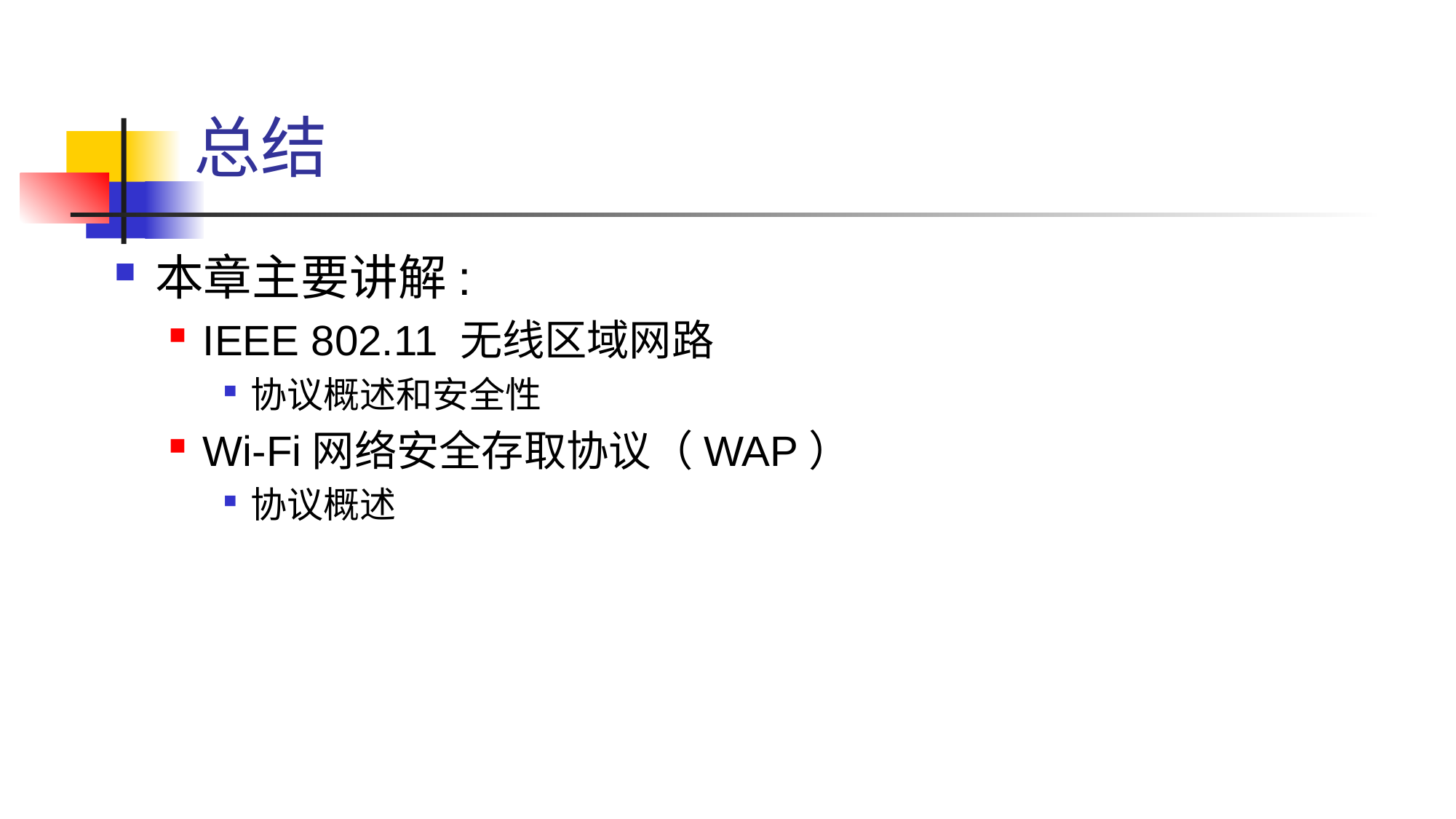

# 总结
本章主要讲解:
IEEE 802.11 无线区域网路
协议概述和安全性
Wi-Fi网络安全存取协议（WAP）
协议概述